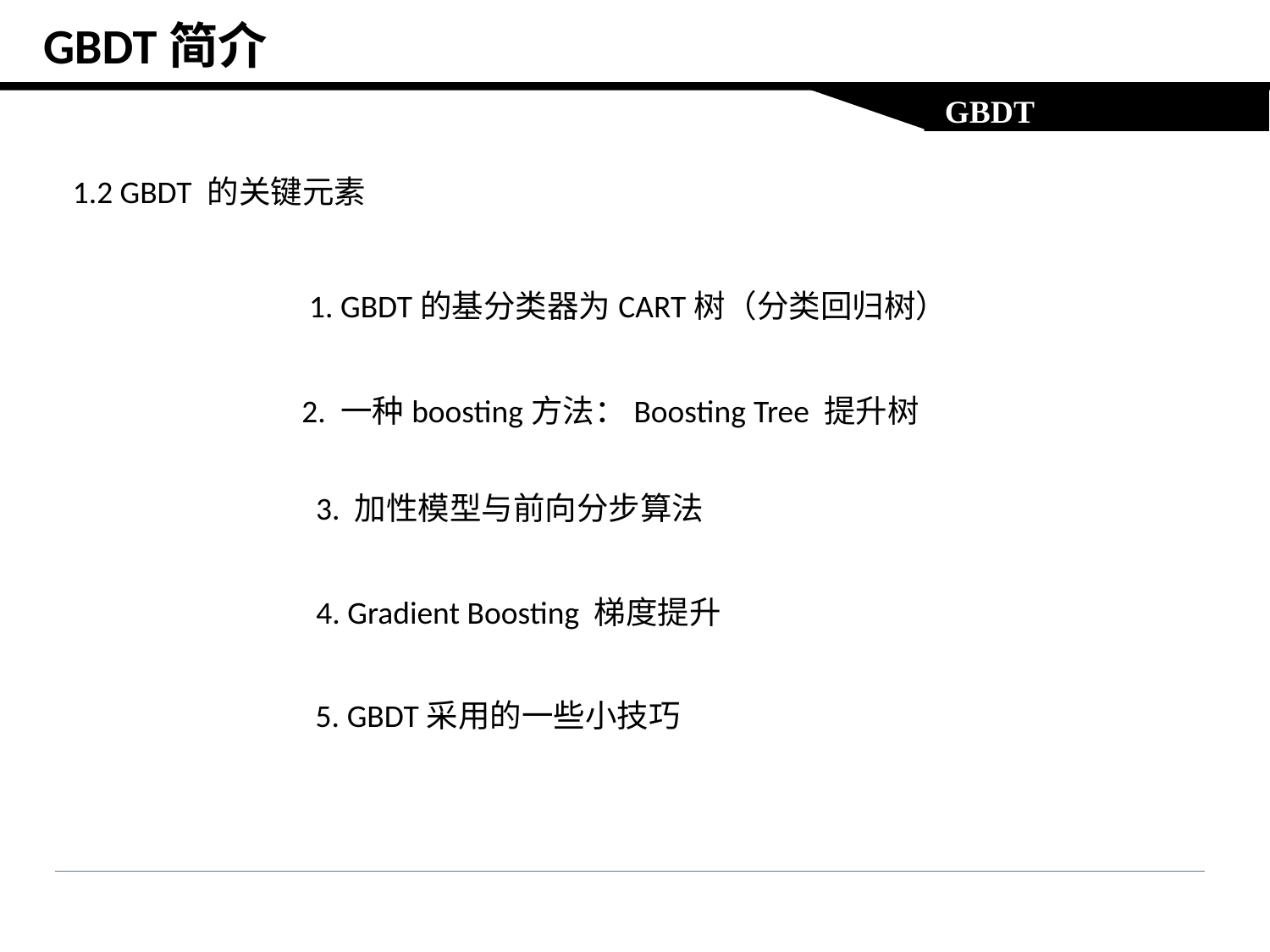

GBDT简介

 GBDT
 1.2 GBDT 的关键元素
1. GBDT的基分类器为CART树（分类回归树）
2. 一种boosting方法：Boosting Tree 提升树
3. 加性模型与前向分步算法
4. Gradient Boosting 梯度提升
5. GBDT采用的一些小技巧